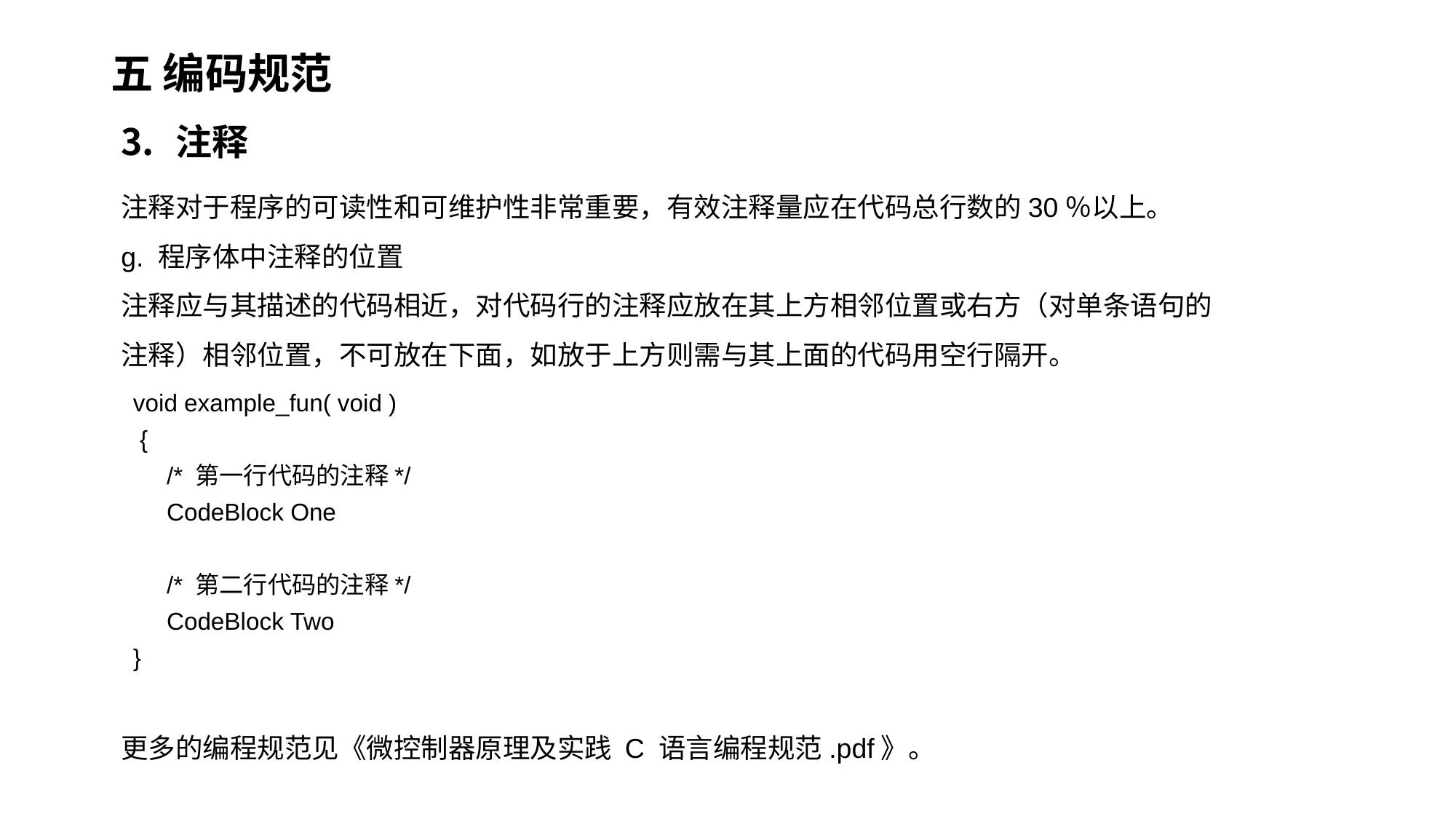

# 五 编码规范
注释
注释对于程序的可读性和可维护性非常重要，有效注释量应在代码总行数的30％以上。
g. 程序体中注释的位置
注释应与其描述的代码相近，对代码行的注释应放在其上方相邻位置或右方（对单条语句的注释）相邻位置，不可放在下面，如放于上方则需与其上面的代码用空行隔开。

更多的编程规范见《微控制器原理及实践 C 语言编程规范.pdf》。
void example_fun( void )
 {
     /* 第一行代码的注释*/
     CodeBlock One

     /* 第二行代码的注释*/
     CodeBlock Two
}